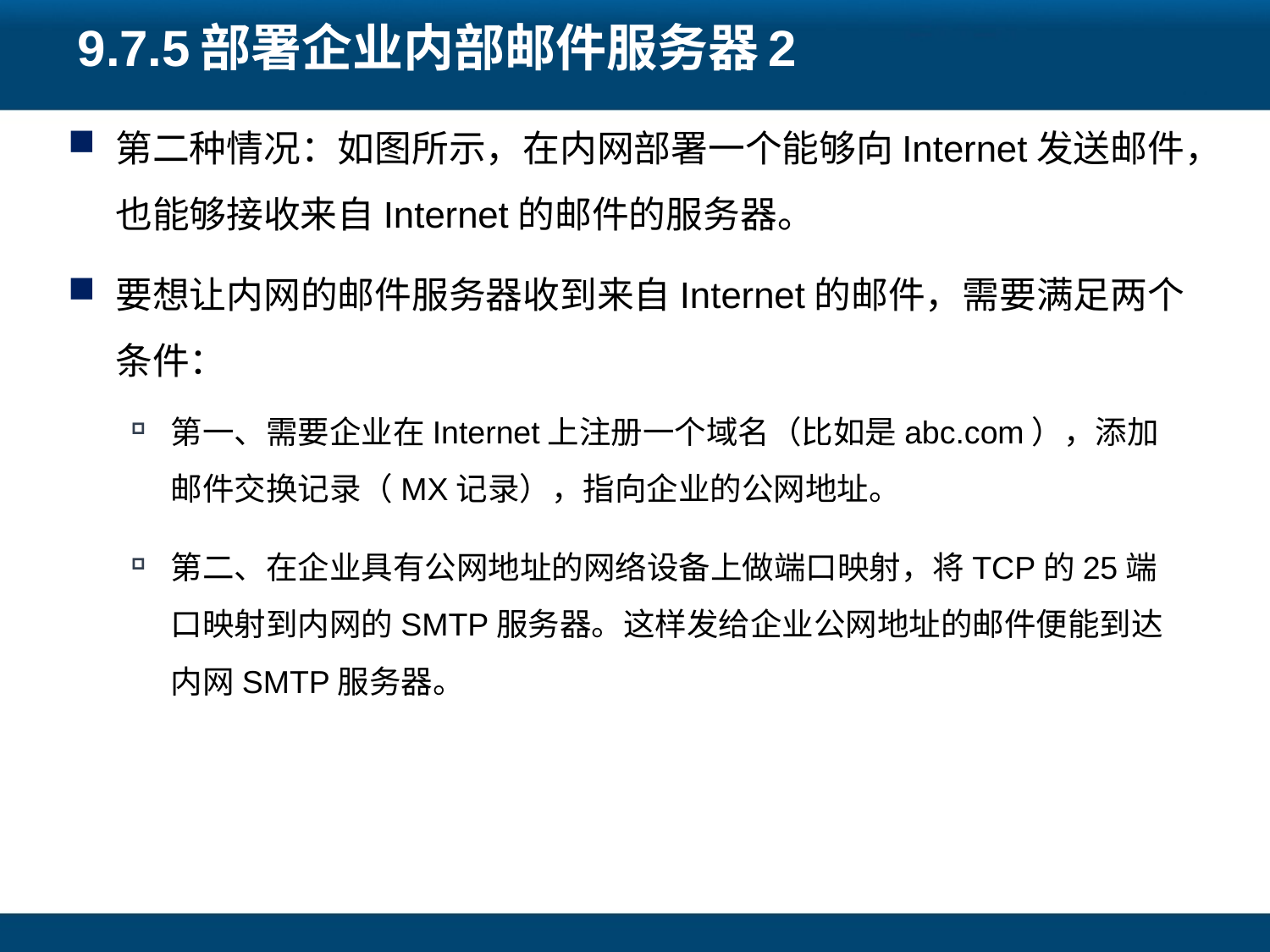

# 9.7.5部署企业内部邮件服务器2
第二种情况：如图所示，在内网部署一个能够向Internet发送邮件，也能够接收来自Internet的邮件的服务器。
要想让内网的邮件服务器收到来自Internet的邮件，需要满足两个条件：
第一、需要企业在Internet上注册一个域名（比如是abc.com），添加邮件交换记录（MX记录），指向企业的公网地址。
第二、在企业具有公网地址的网络设备上做端口映射，将TCP的25端口映射到内网的SMTP服务器。这样发给企业公网地址的邮件便能到达内网SMTP服务器。